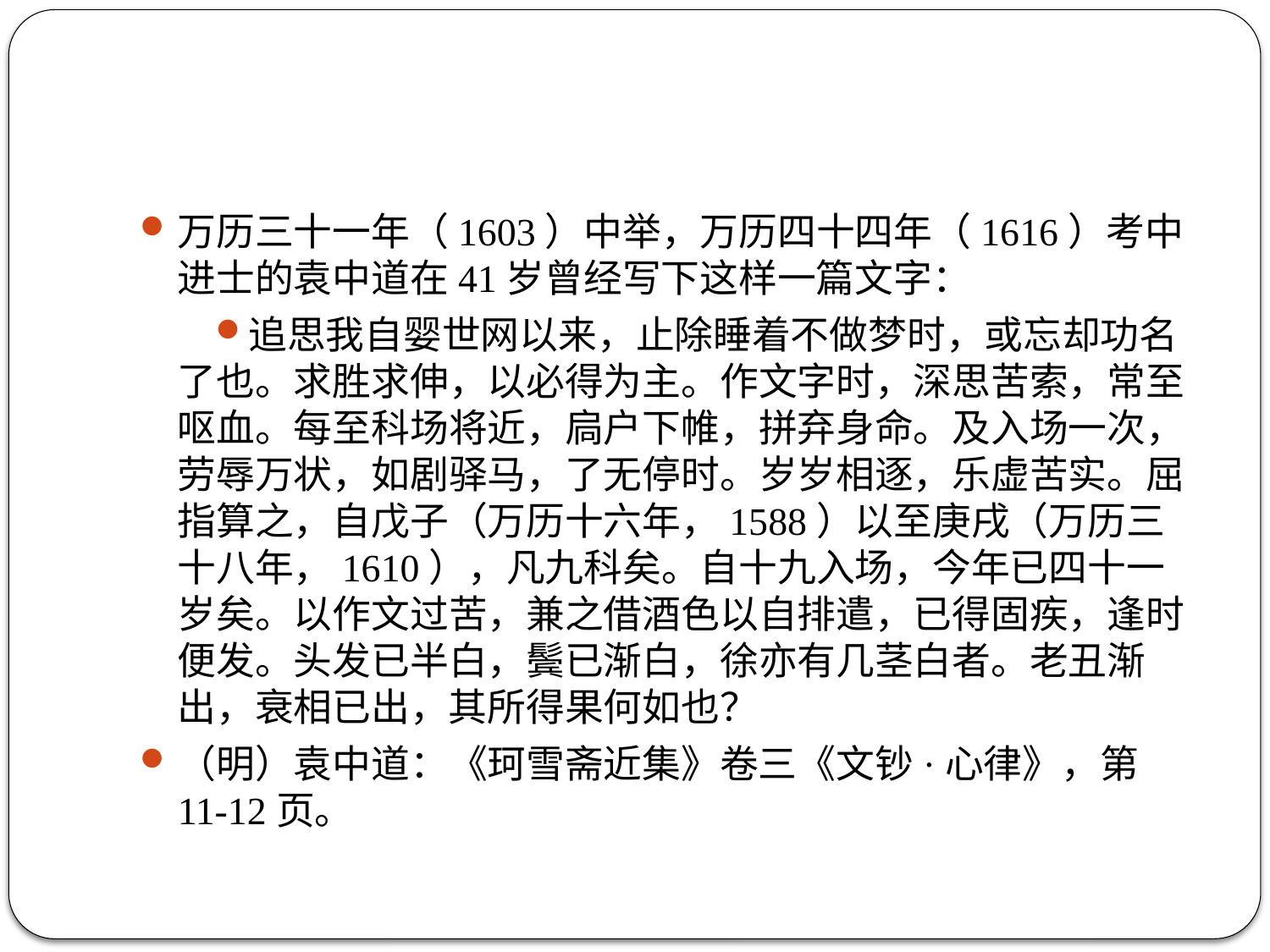

#
万历三十一年（1603）中举，万历四十四年（1616）考中进士的袁中道在41岁曾经写下这样一篇文字：
追思我自婴世网以来，止除睡着不做梦时，或忘却功名了也。求胜求伸，以必得为主。作文字时，深思苦索，常至呕血。每至科场将近，扃户下帷，拼弃身命。及入场一次，劳辱万状，如剧驿马，了无停时。岁岁相逐，乐虚苦实。屈指算之，自戊子（万历十六年，1588）以至庚戌（万历三十八年，1610），凡九科矣。自十九入场，今年已四十一岁矣。以作文过苦，兼之借酒色以自排遣，已得固疾，逢时便发。头发已半白，鬓已渐白，徐亦有几茎白者。老丑渐出，衰相已出，其所得果何如也？
（明）袁中道：《珂雪斋近集》卷三《文钞·心律》，第11-12页。